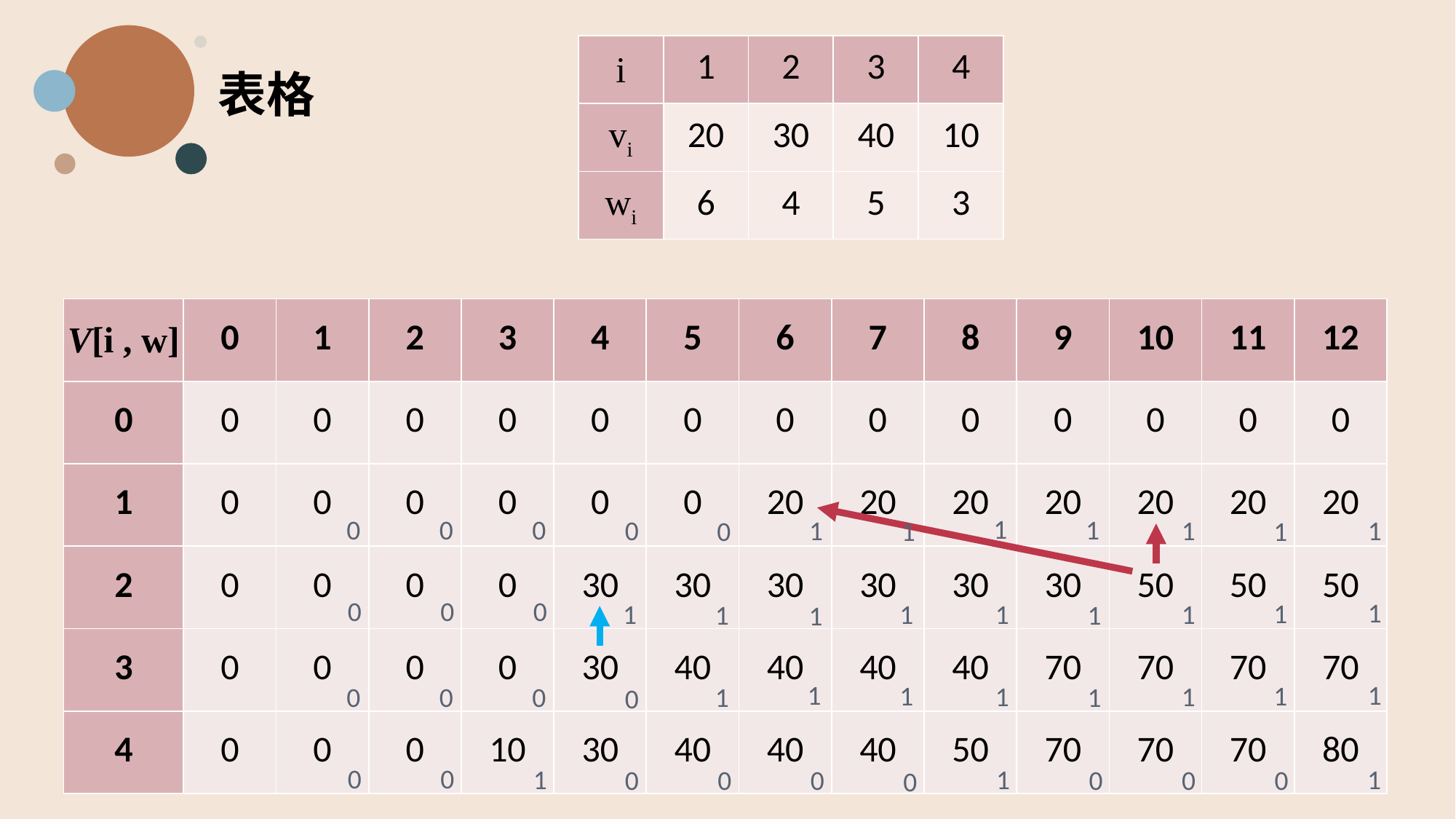

| i | 1 | 2 | 3 | 4 |
| --- | --- | --- | --- | --- |
| vi | 20 | 30 | 40 | 10 |
| wi | 6 | 4 | 5 | 3 |
表格
| V[i , w] | 0 | 1 | 2 | 3 | 4 | 5 | 6 | 7 | 8 | 9 | 10 | 11 | 12 |
| --- | --- | --- | --- | --- | --- | --- | --- | --- | --- | --- | --- | --- | --- |
| 0 | 0 | 0 | 0 | 0 | 0 | 0 | 0 | 0 | 0 | 0 | 0 | 0 | 0 |
| 1 | 0 | 0 | 0 | 0 | 0 | 0 | 20 | 20 | 20 | 20 | 20 | 20 | 20 |
| 2 | 0 | 0 | 0 | 0 | 30 | 30 | 30 | 30 | 30 | 30 | 50 | 50 | 50 |
| 3 | 0 | 0 | 0 | 0 | 30 | 40 | 40 | 40 | 40 | 70 | 70 | 70 | 70 |
| 4 | 0 | 0 | 0 | 10 | 30 | 40 | 40 | 40 | 50 | 70 | 70 | 70 | 80 |
1
0
1
0
0
1
1
1
0
0
1
1
0
0
0
1
1
1
1
1
1
1
1
1
1
1
1
1
1
1
1
1
0
0
0
0
0
0
1
1
1
0
0
0
0
0
0
0